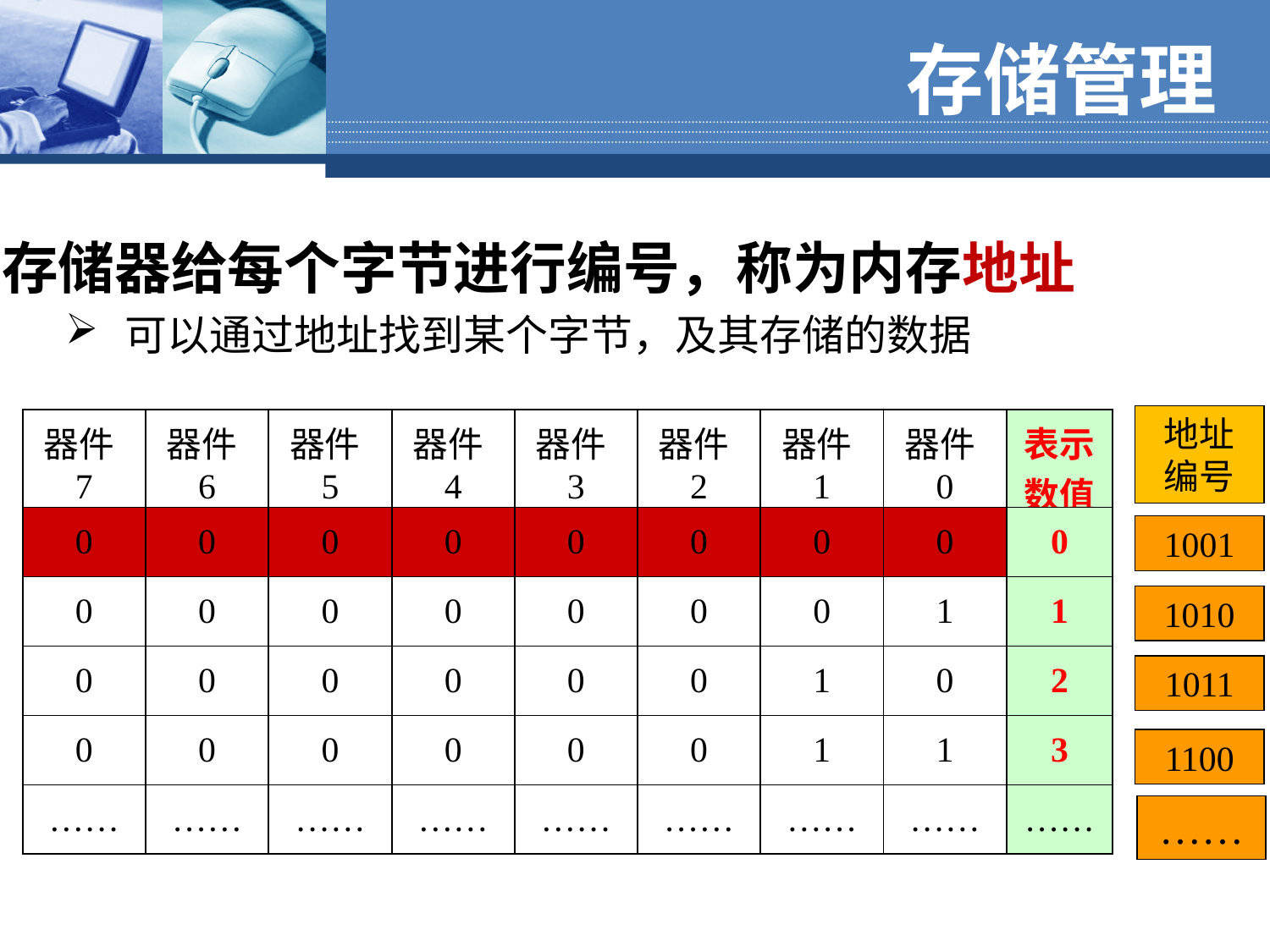

存储管理
存储器给每个字节进行编号，称为内存地址
 可以通过地址找到某个字节，及其存储的数据
地址编号
| 器件7 | 器件6 | 器件5 | 器件4 | 器件3 | 器件2 | 器件1 | 器件0 | 表示数值 |
| --- | --- | --- | --- | --- | --- | --- | --- | --- |
| 0 | 0 | 0 | 0 | 0 | 0 | 0 | 0 | 0 |
| 0 | 0 | 0 | 0 | 0 | 0 | 0 | 1 | 1 |
| 0 | 0 | 0 | 0 | 0 | 0 | 1 | 0 | 2 |
| 0 | 0 | 0 | 0 | 0 | 0 | 1 | 1 | 3 |
| …… | …… | …… | …… | …… | …… | …… | …… | …… |
1001
1010
1011
1100
……